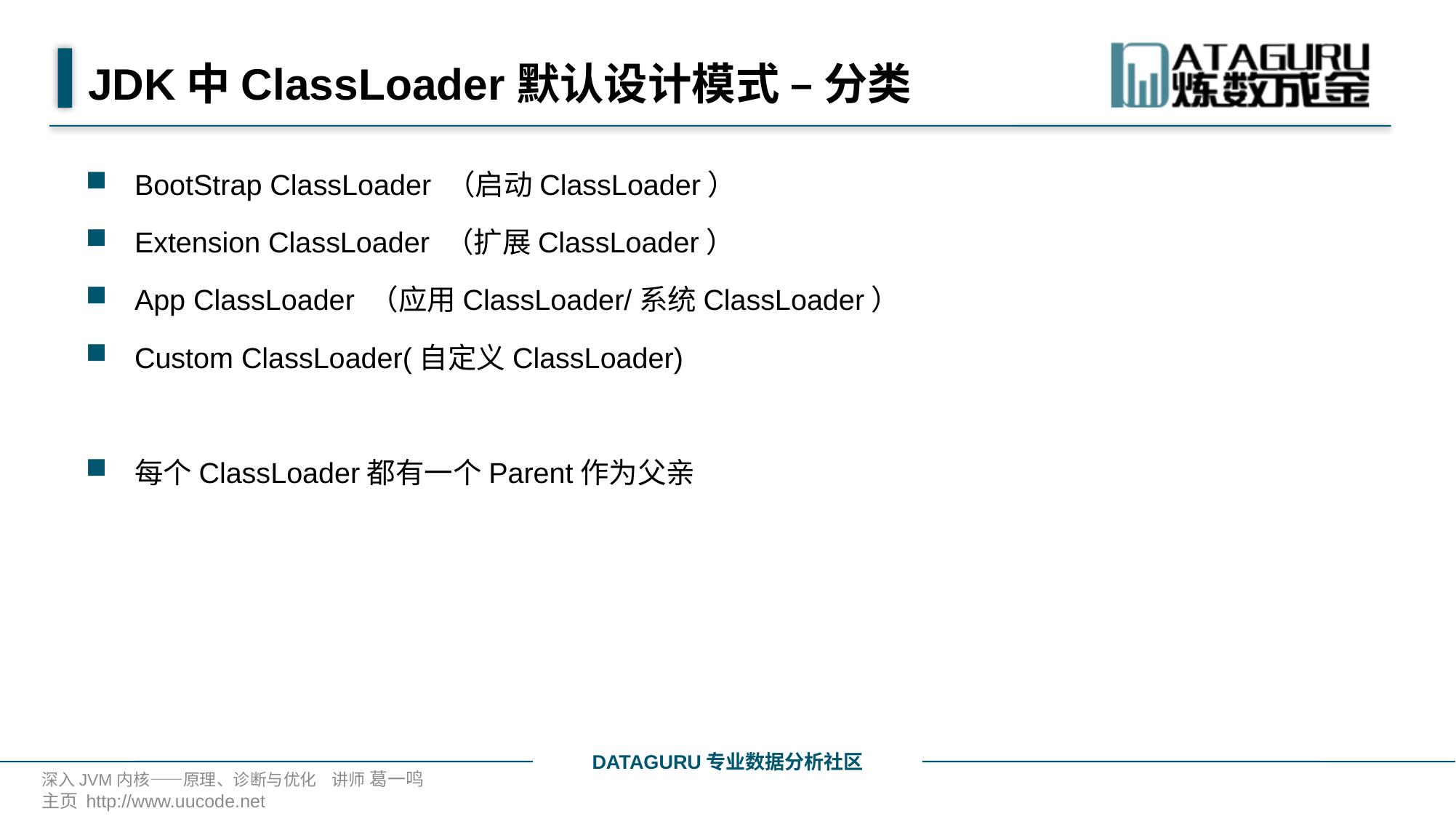

# JDK中ClassLoader默认设计模式 – 分类
BootStrap ClassLoader （启动ClassLoader）
Extension ClassLoader （扩展ClassLoader）
App ClassLoader （应用ClassLoader/系统ClassLoader）
Custom ClassLoader(自定义ClassLoader)

每个ClassLoader都有一个Parent作为父亲